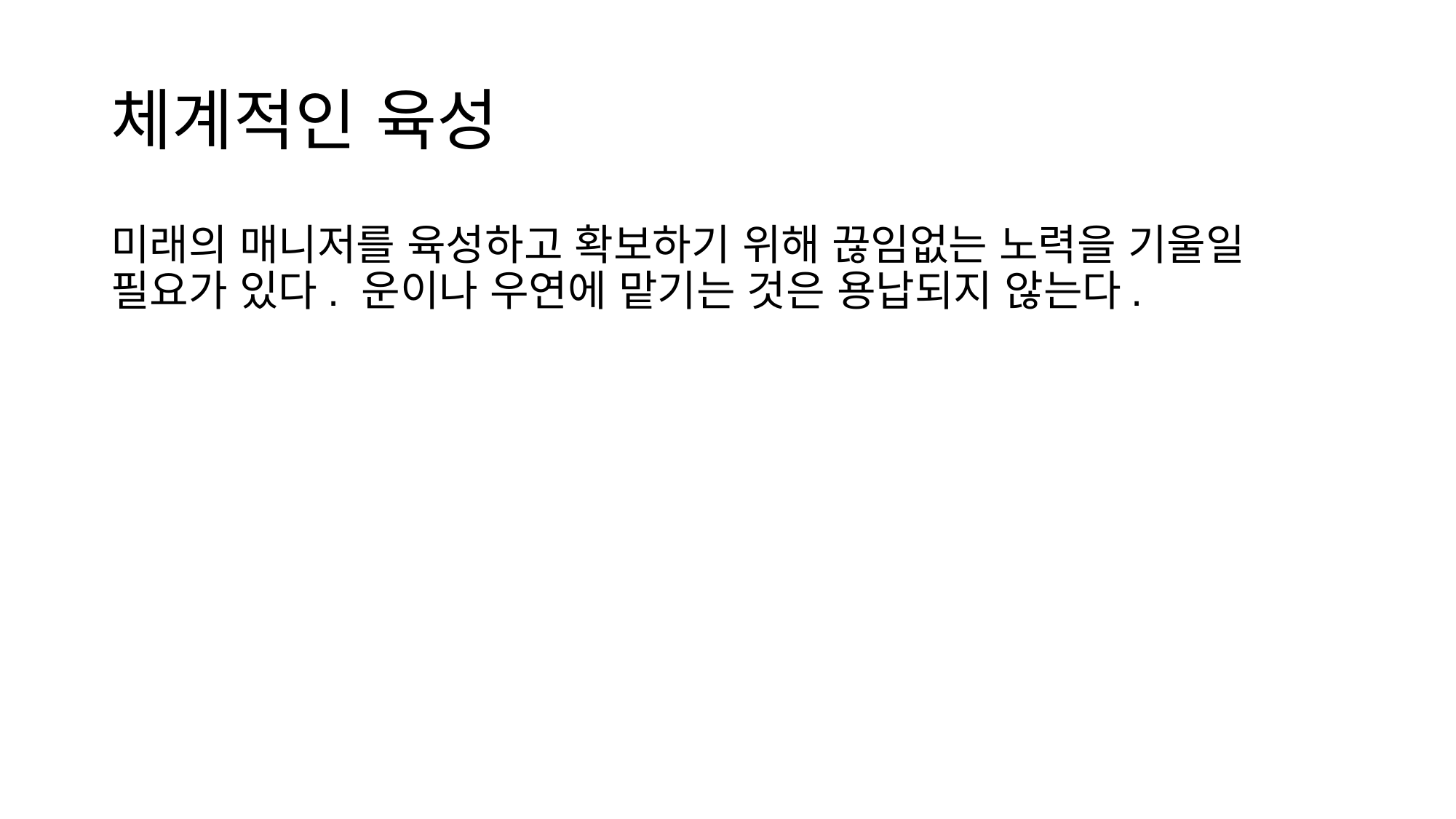

# 체계적인 육성
미래의 매니저를 육성하고 확보하기 위해 끊임없는 노력을 기울일 필요가 있다. 운이나 우연에 맡기는 것은 용납되지 않는다.